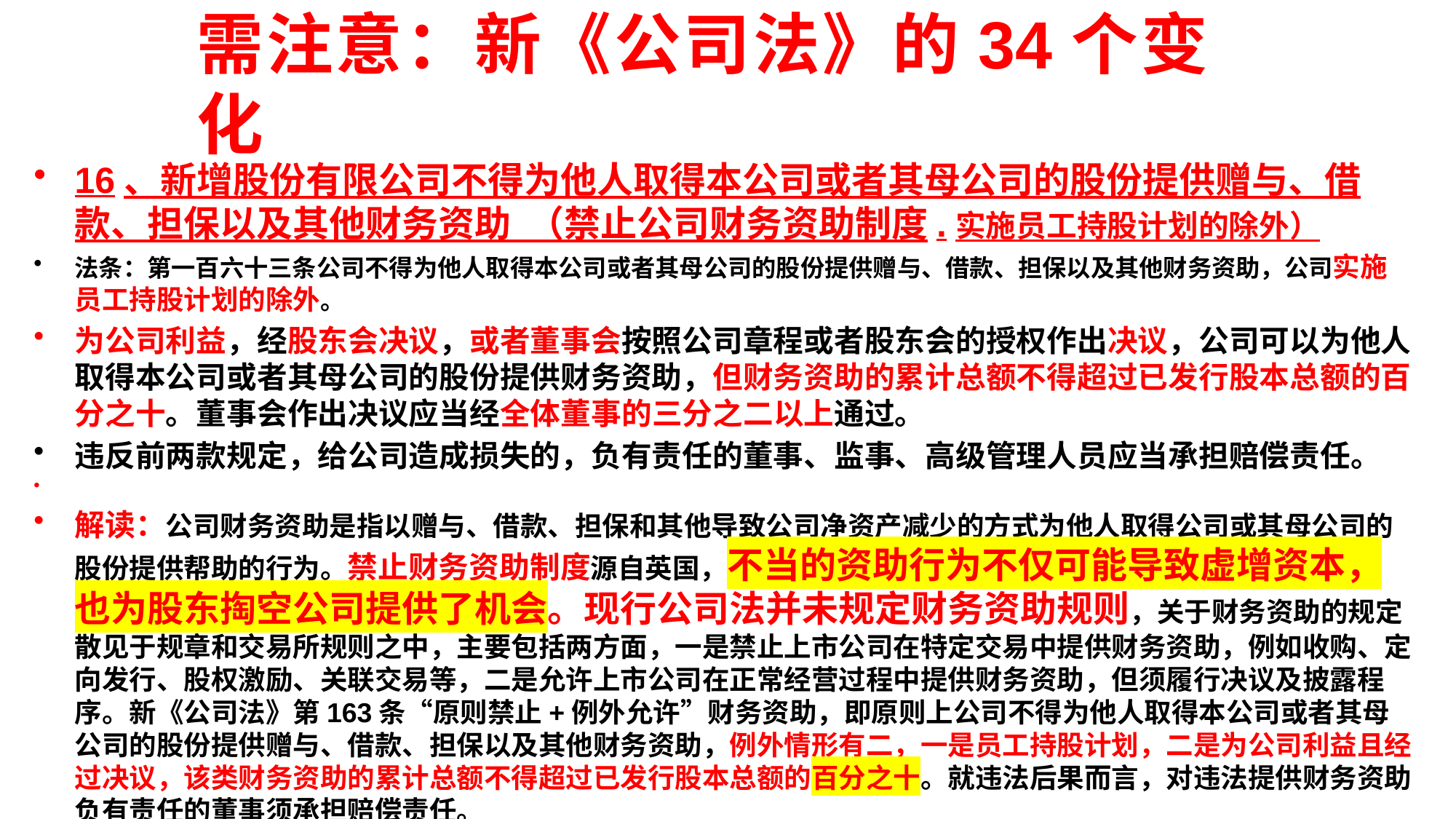

# 需注意：新《公司法》的34个变化
16、新增股份有限公司不得为他人取得本公司或者其母公司的股份提供赠与、借款、担保以及其他财务资助  （禁止公司财务资助制度.实施员工持股计划的除外）
法条：第一百六十三条公司不得为他人取得本公司或者其母公司的股份提供赠与、借款、担保以及其他财务资助，公司实施员工持股计划的除外。
为公司利益，经股东会决议，或者董事会按照公司章程或者股东会的授权作出决议，公司可以为他人取得本公司或者其母公司的股份提供财务资助，但财务资助的累计总额不得超过已发行股本总额的百分之十。董事会作出决议应当经全体董事的三分之二以上通过。
违反前两款规定，给公司造成损失的，负有责任的董事、监事、高级管理人员应当承担赔偿责任。

解读：公司财务资助是指以赠与、借款、担保和其他导致公司净资产减少的方式为他人取得公司或其母公司的股份提供帮助的行为。禁止财务资助制度源自英国，不当的资助行为不仅可能导致虚增资本，也为股东掏空公司提供了机会。现行公司法并未规定财务资助规则，关于财务资助的规定散见于规章和交易所规则之中，主要包括两方面，一是禁止上市公司在特定交易中提供财务资助，例如收购、定向发行、股权激励、关联交易等，二是允许上市公司在正常经营过程中提供财务资助，但须履行决议及披露程序。新《公司法》第163条“原则禁止+例外允许”财务资助，即原则上公司不得为他人取得本公司或者其母公司的股份提供赠与、借款、担保以及其他财务资助，例外情形有二，一是员工持股计划，二是为公司利益且经过决议，该类财务资助的累计总额不得超过已发行股本总额的百分之十。就违法后果而言，对违法提供财务资助负有责任的董事须承担赔偿责任。